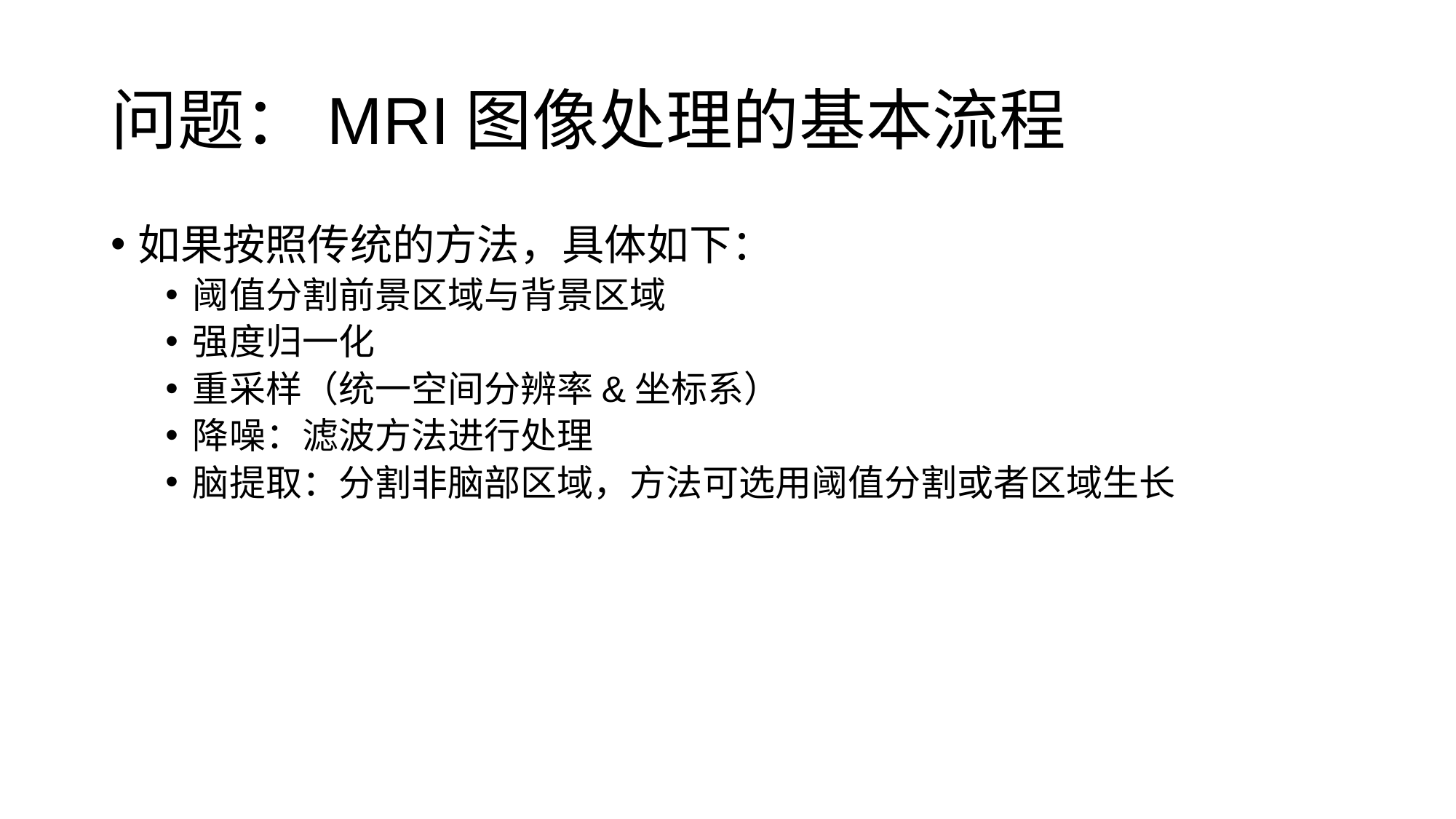

# 问题：MRI图像处理的基本流程
如果按照传统的方法，具体如下：
阈值分割前景区域与背景区域
强度归一化
重采样（统一空间分辨率&坐标系）
降噪：滤波方法进行处理
脑提取：分割非脑部区域，方法可选用阈值分割或者区域生长